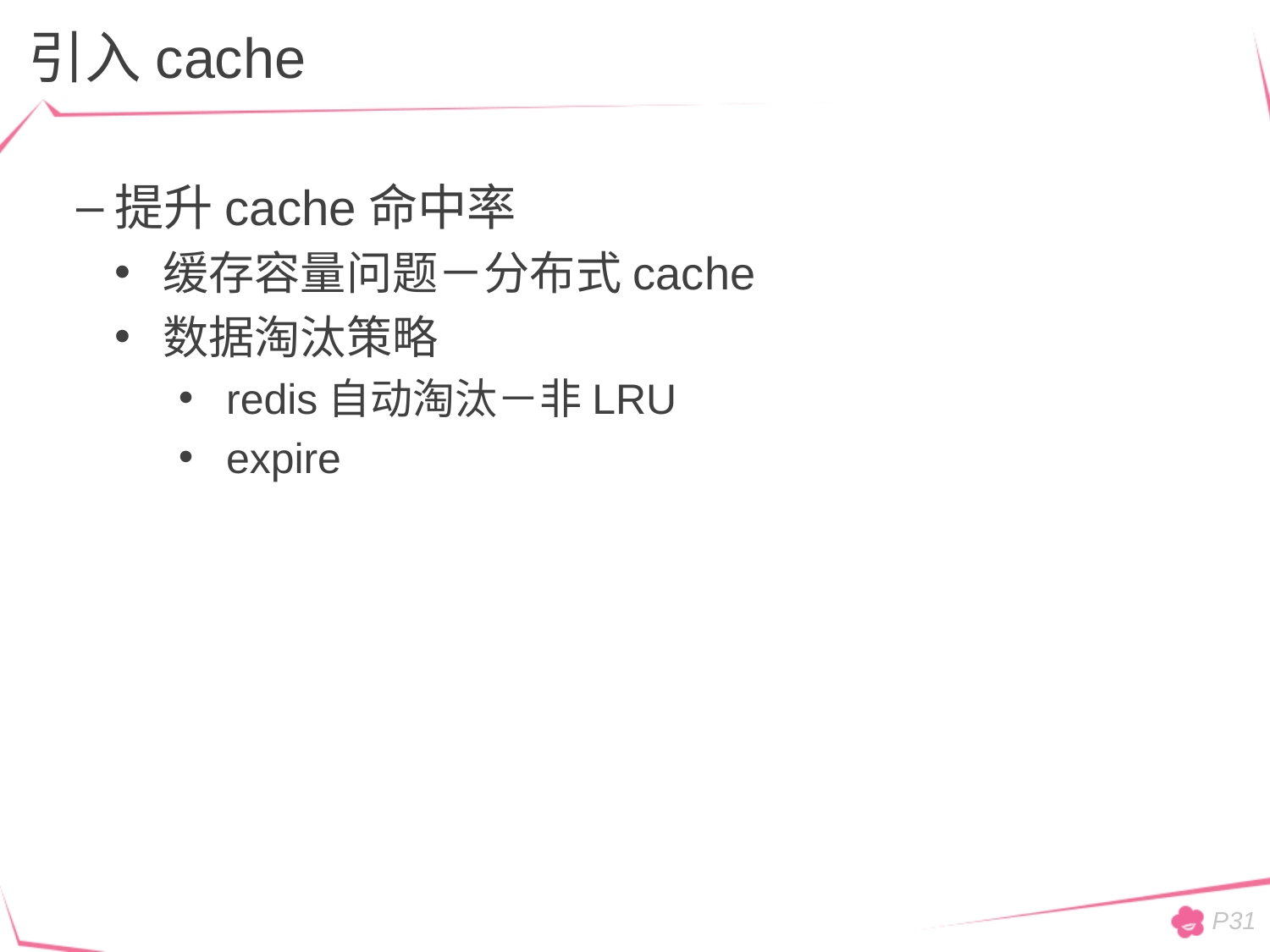

# 引入cache
提升cache命中率
缓存容量问题－分布式cache
数据淘汰策略
redis自动淘汰－非LRU
expire
P31